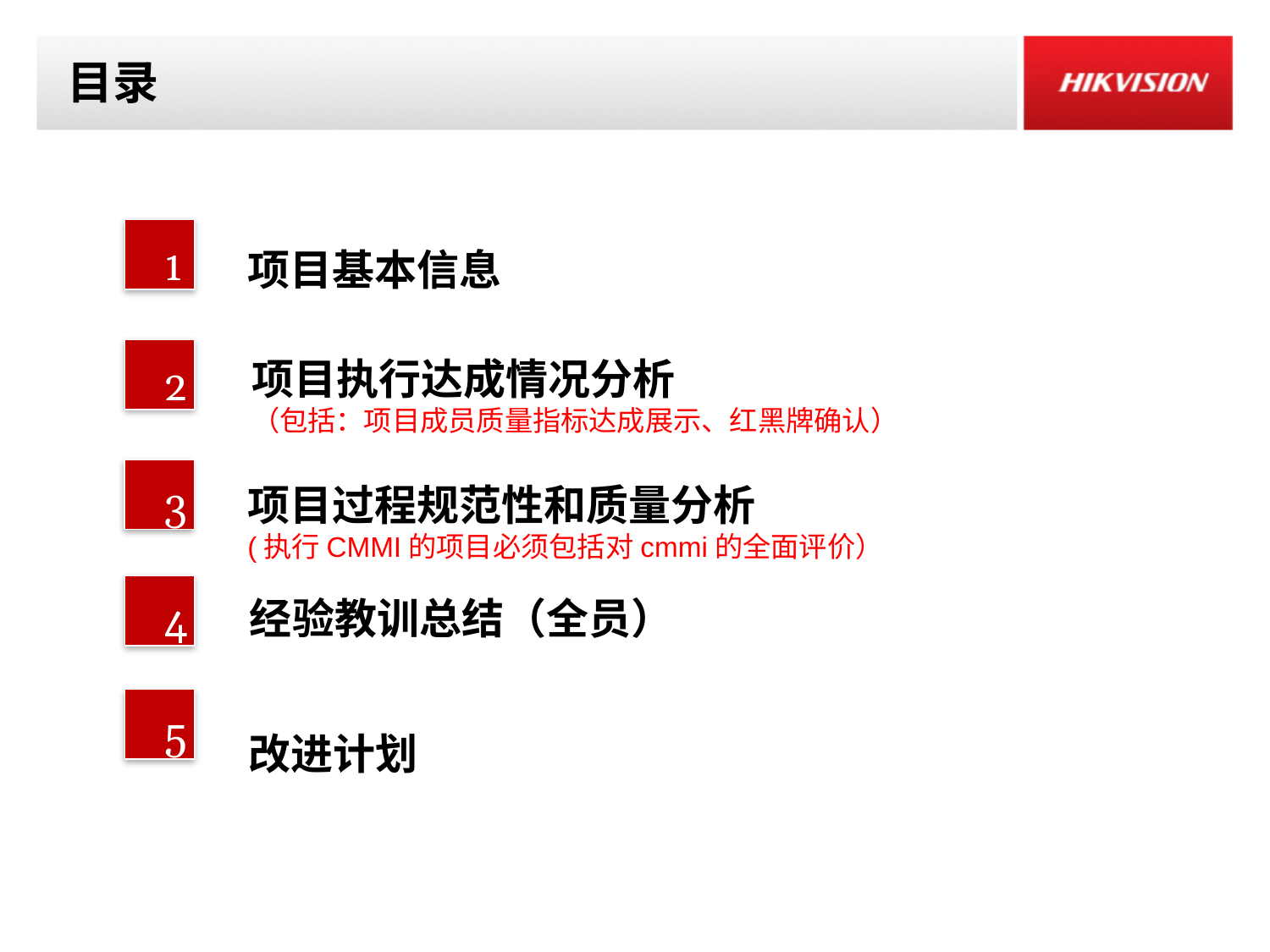

# 目录

项目基本信息

1

2
项目执行达成情况分析
（包括：项目成员质量指标达成展示、红黑牌确认）

3
项目过程规范性和质量分析
(执行CMMI的项目必须包括对cmmi的全面评价）

4
经验教训总结（全员）
改进计划

5